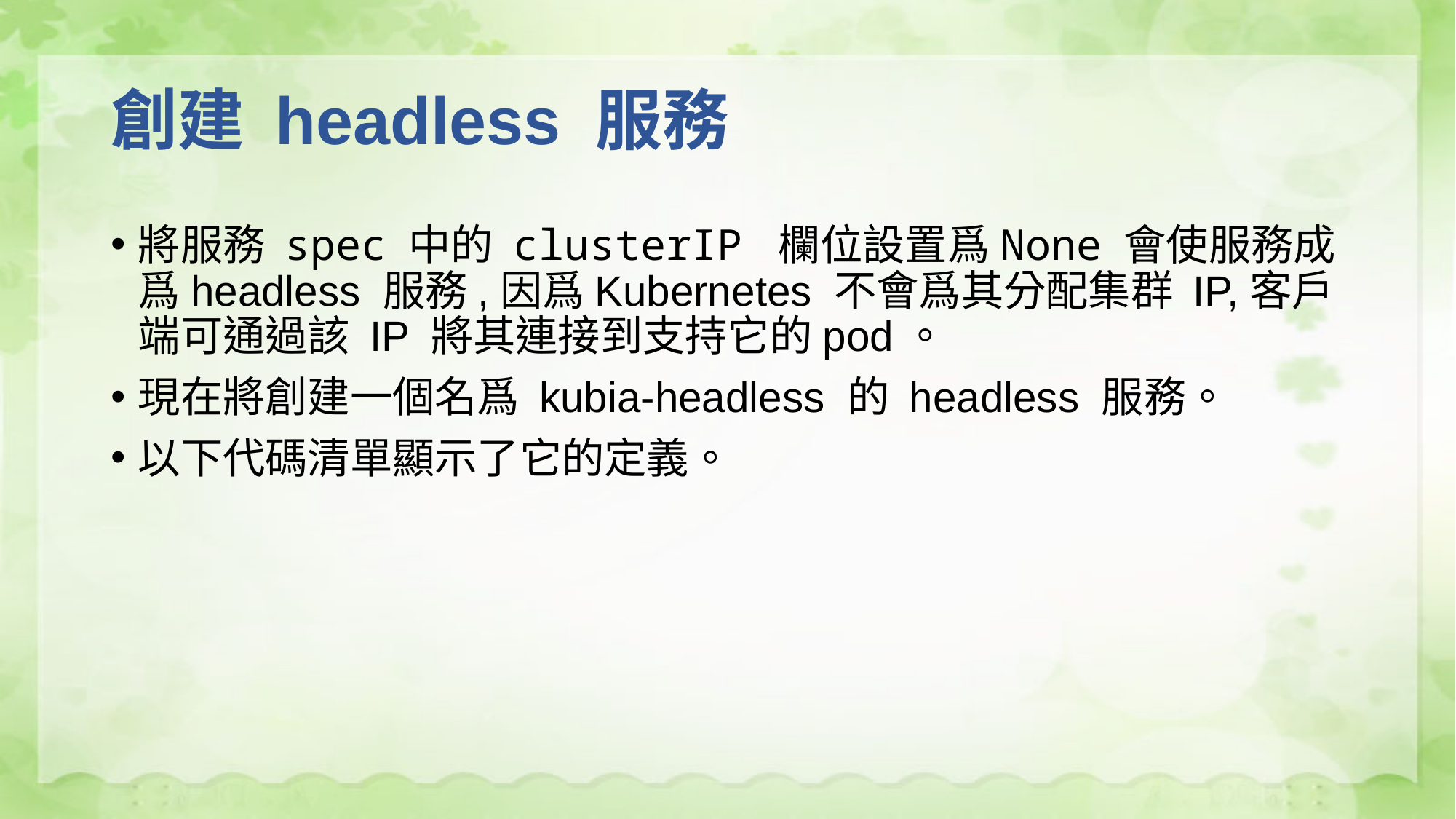

# 創建 headless 服務
將服務 spec 中的 clusterIP 欄位設置爲None 會使服務成爲headless 服務,因爲Kubernetes 不會爲其分配集群 IP,客戶端可通過該 IP 將其連接到支持它的pod。
現在將創建一個名爲 kubia-headless 的 headless 服務。
以下代碼清單顯示了它的定義。